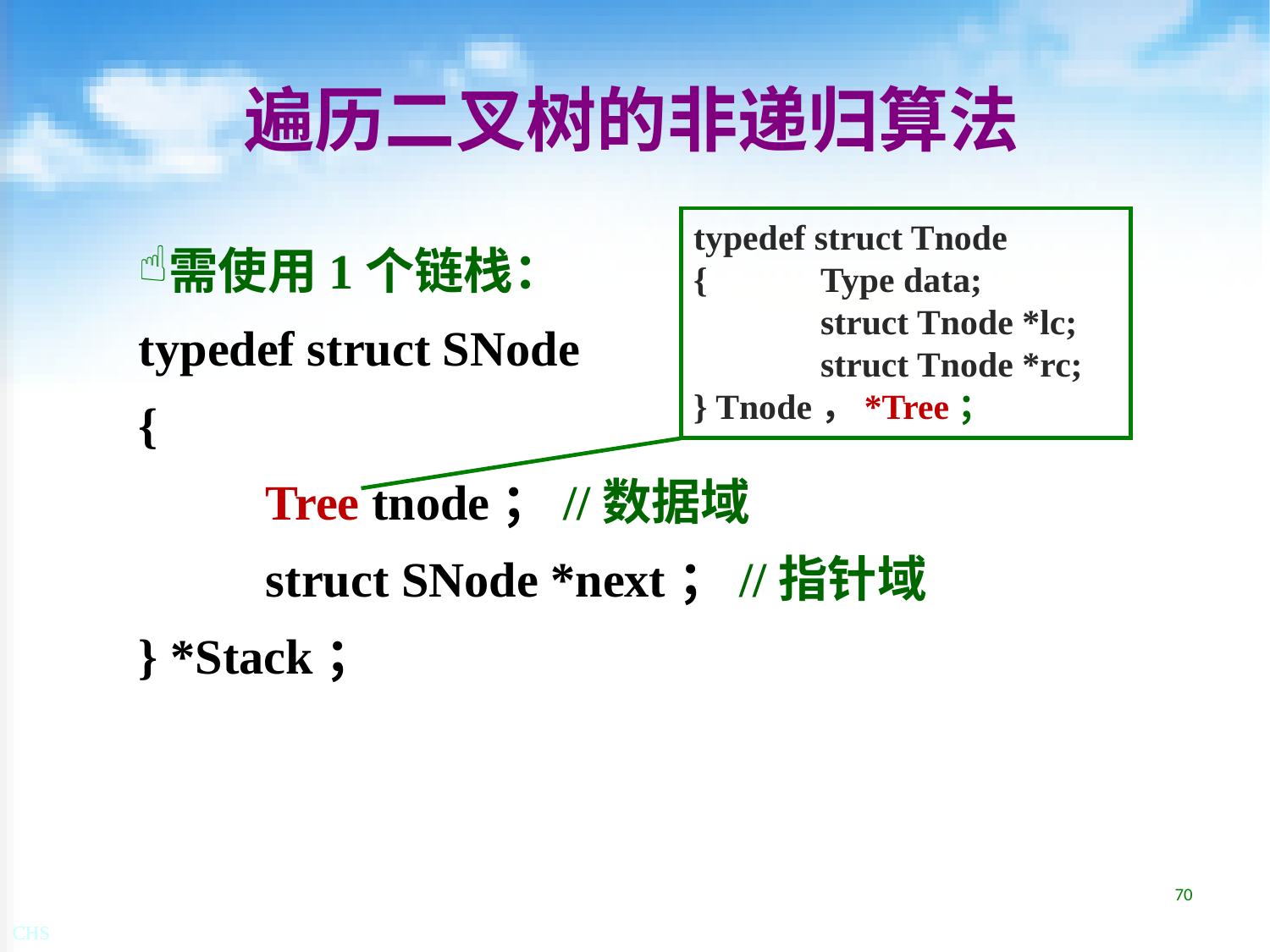

# 遍历二叉树的非递归算法
typedef struct Tnode
{	Type data;
	struct Tnode *lc;
	struct Tnode *rc;
} Tnode，*Tree；

需使用1个链栈：
typedef struct SNode
{
	Tree tnode；//数据域
	struct SNode *next；//指针域
} *Stack；
70